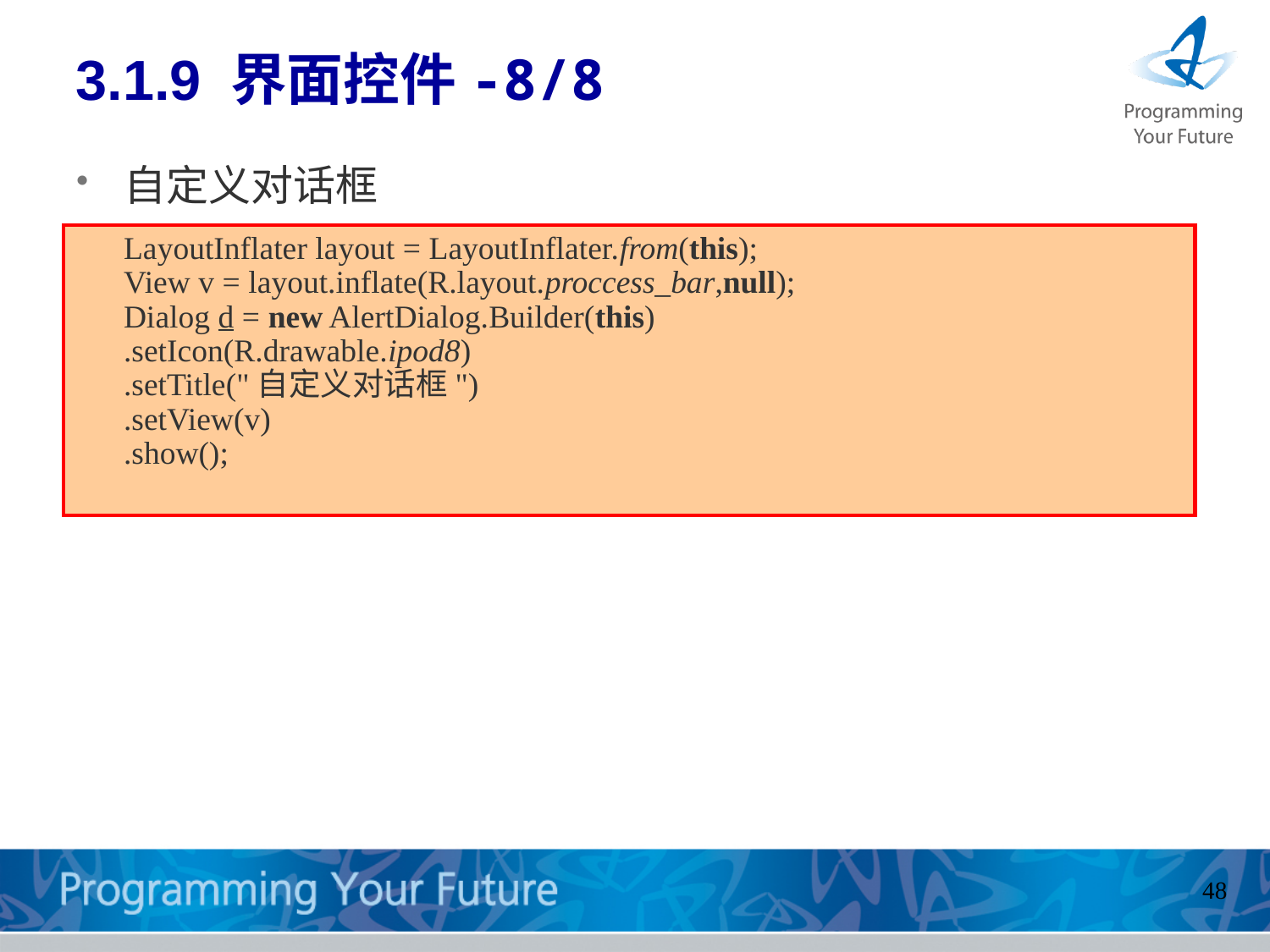

3.1.9 界面控件-8/8
自定义对话框

	LayoutInflater layout = LayoutInflater.from(this);
	View v = layout.inflate(R.layout.proccess_bar,null);
	Dialog d = new AlertDialog.Builder(this)
	.setIcon(R.drawable.ipod8)
	.setTitle("自定义对话框")
	.setView(v)
	.show();